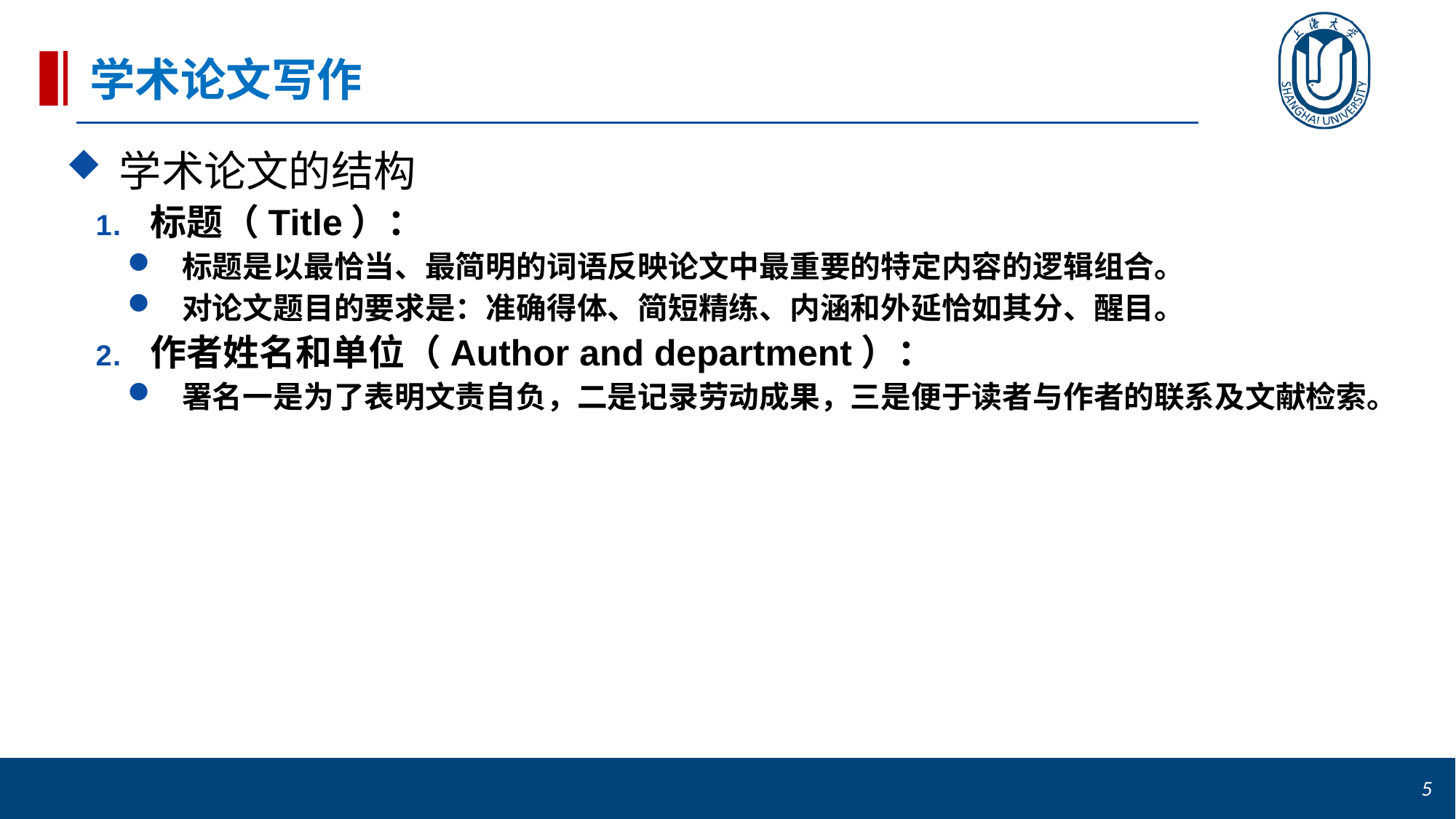

# 学术论文写作
学术论文的结构
标题（Title）：
标题是以最恰当、最简明的词语反映论文中最重要的特定内容的逻辑组合。
对论文题目的要求是：准确得体、简短精练、内涵和外延恰如其分、醒目。
作者姓名和单位（Author and department）：
署名一是为了表明文责自负，二是记录劳动成果，三是便于读者与作者的联系及文献检索。
5